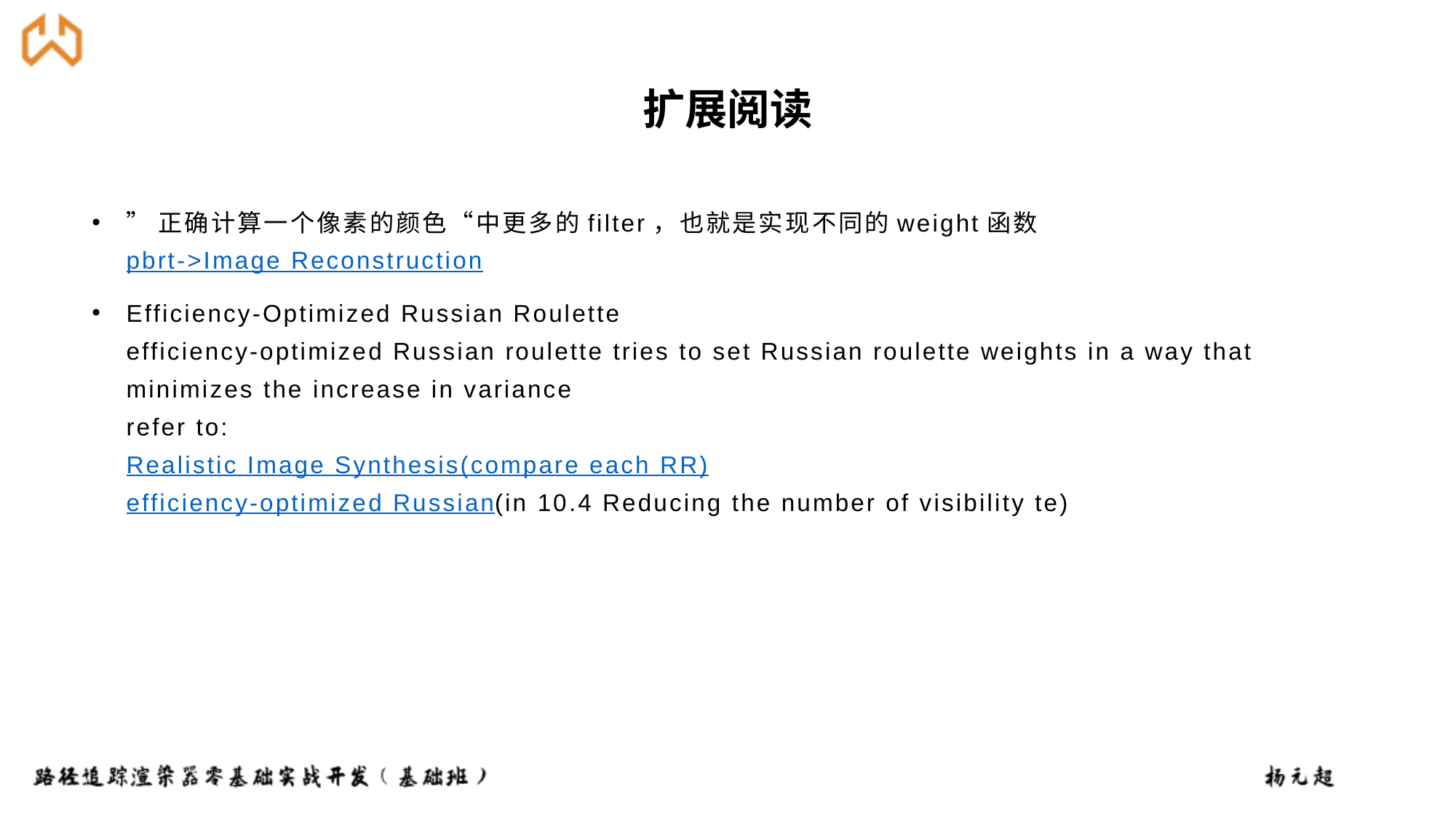

”正确计算一个像素的颜色“中更多的filter，也就是实现不同的weight函数
pbrt->Image Reconstruction
Efficiency-Optimized Russian Roulette
efficiency-optimized Russian roulette tries to set Russian roulette weights in a way that minimizes the increase in variance
refer to:
Realistic Image Synthesis(compare each RR)
efficiency-optimized Russian(in 10.4 Reducing the number of visibility te)